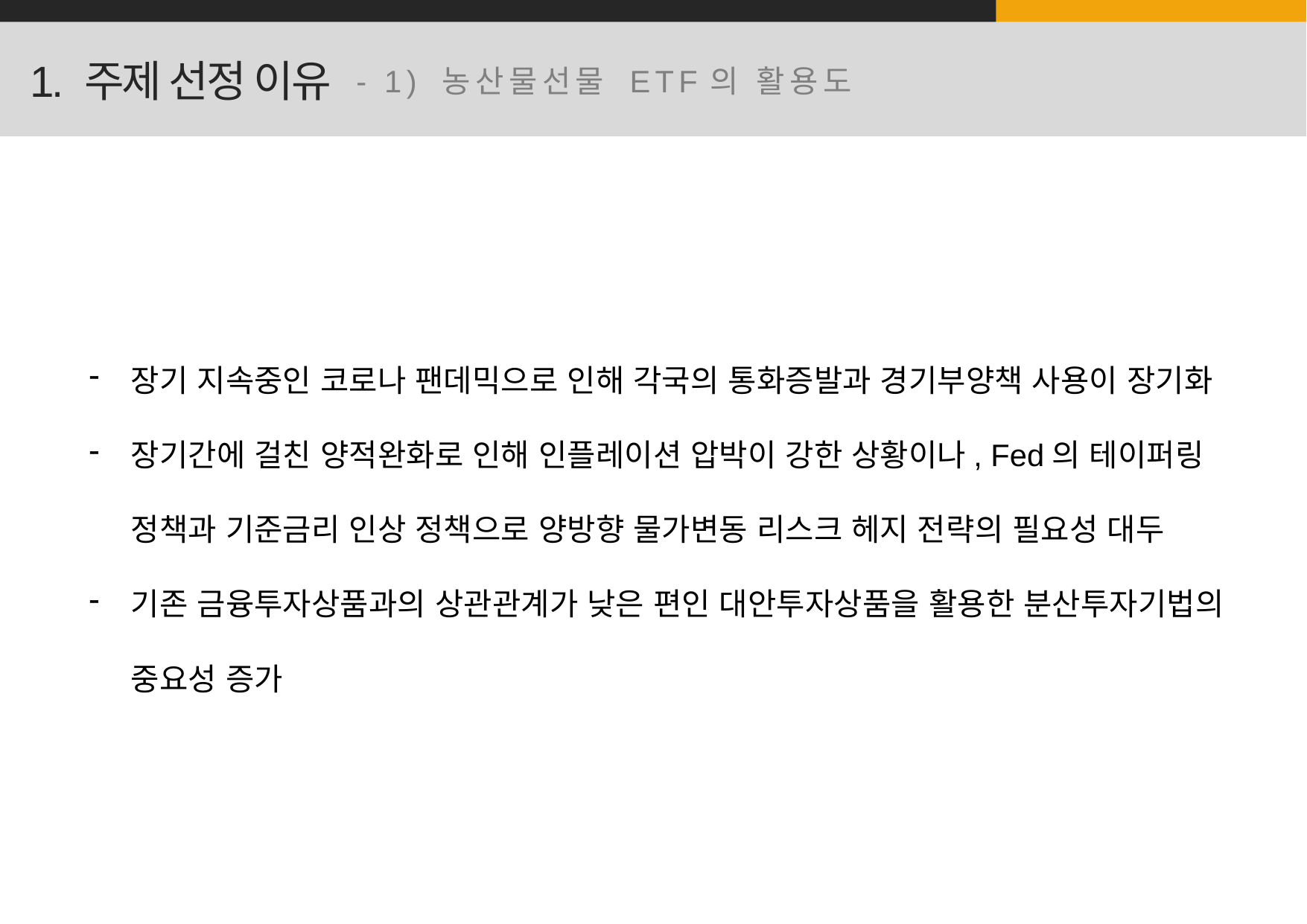

1. 주제 선정 이유
- 1) 농산물선물 ETF의 활용도
장기 지속중인 코로나 팬데믹으로 인해 각국의 통화증발과 경기부양책 사용이 장기화
장기간에 걸친 양적완화로 인해 인플레이션 압박이 강한 상황이나, Fed의 테이퍼링 정책과 기준금리 인상 정책으로 양방향 물가변동 리스크 헤지 전략의 필요성 대두
기존 금융투자상품과의 상관관계가 낮은 편인 대안투자상품을 활용한 분산투자기법의  중요성 증가